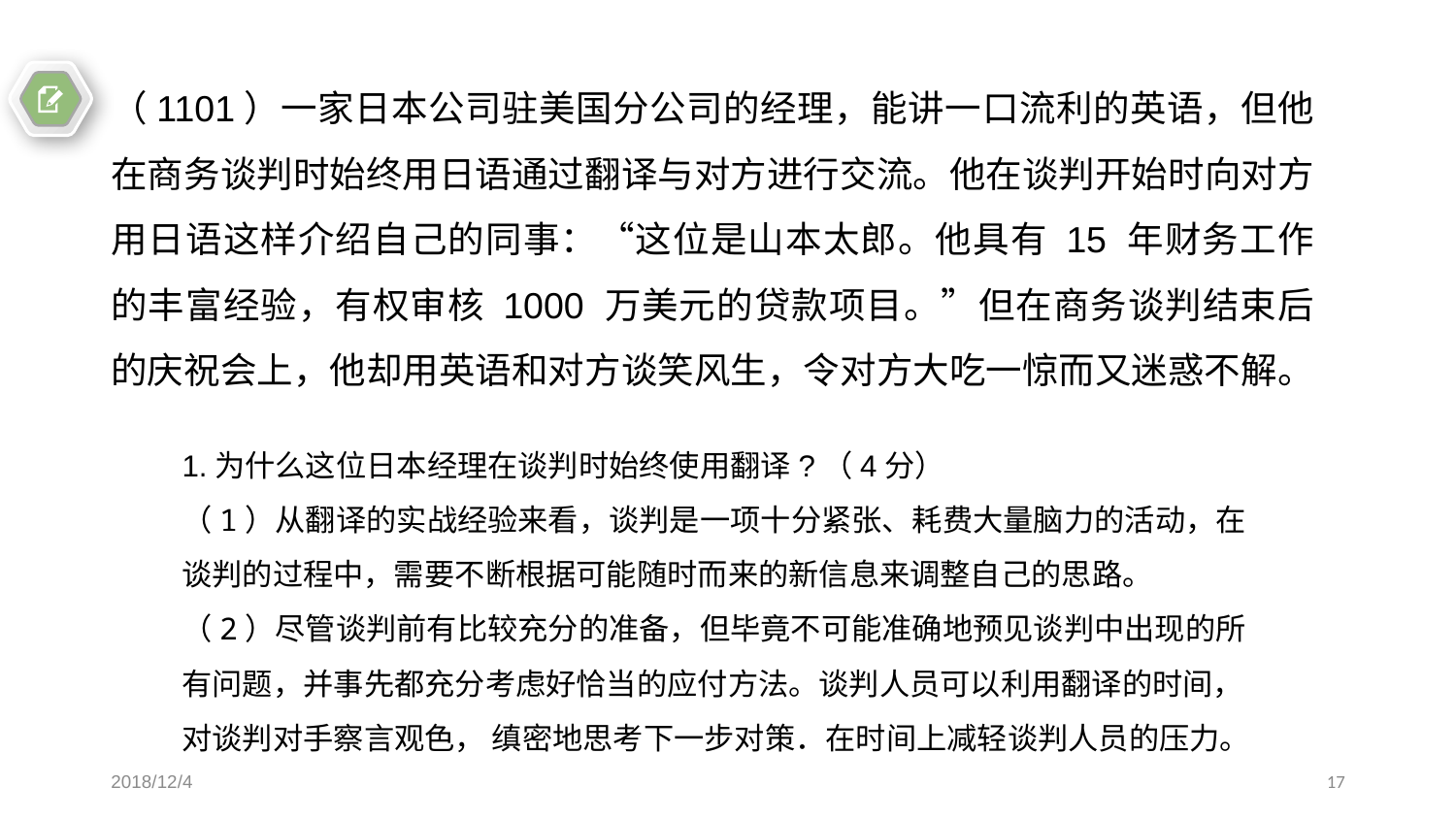

（1101）一家日本公司驻美国分公司的经理，能讲一口流利的英语，但他在商务谈判时始终用日语通过翻译与对方进行交流。他在谈判开始时向对方用日语这样介绍自己的同事：“这位是山本太郎。他具有 15 年财务工作的丰富经验，有权审核 1000 万美元的贷款项目。”但在商务谈判结束后的庆祝会上，他却用英语和对方谈笑风生，令对方大吃一惊而又迷惑不解。
1.为什么这位日本经理在谈判时始终使用翻译?（4分）
（1）从翻译的实战经验来看，谈判是一项十分紧张、耗费大量脑力的活动，在谈判的过程中，需要不断根据可能随时而来的新信息来调整自己的思路。
（2）尽管谈判前有比较充分的准备，但毕竟不可能准确地预见谈判中出现的所有问题，并事先都充分考虑好恰当的应付方法。谈判人员可以利用翻译的时间，对谈判对手察言观色， 缜密地思考下一步对策．在时间上减轻谈判人员的压力。
2018/12/4
17